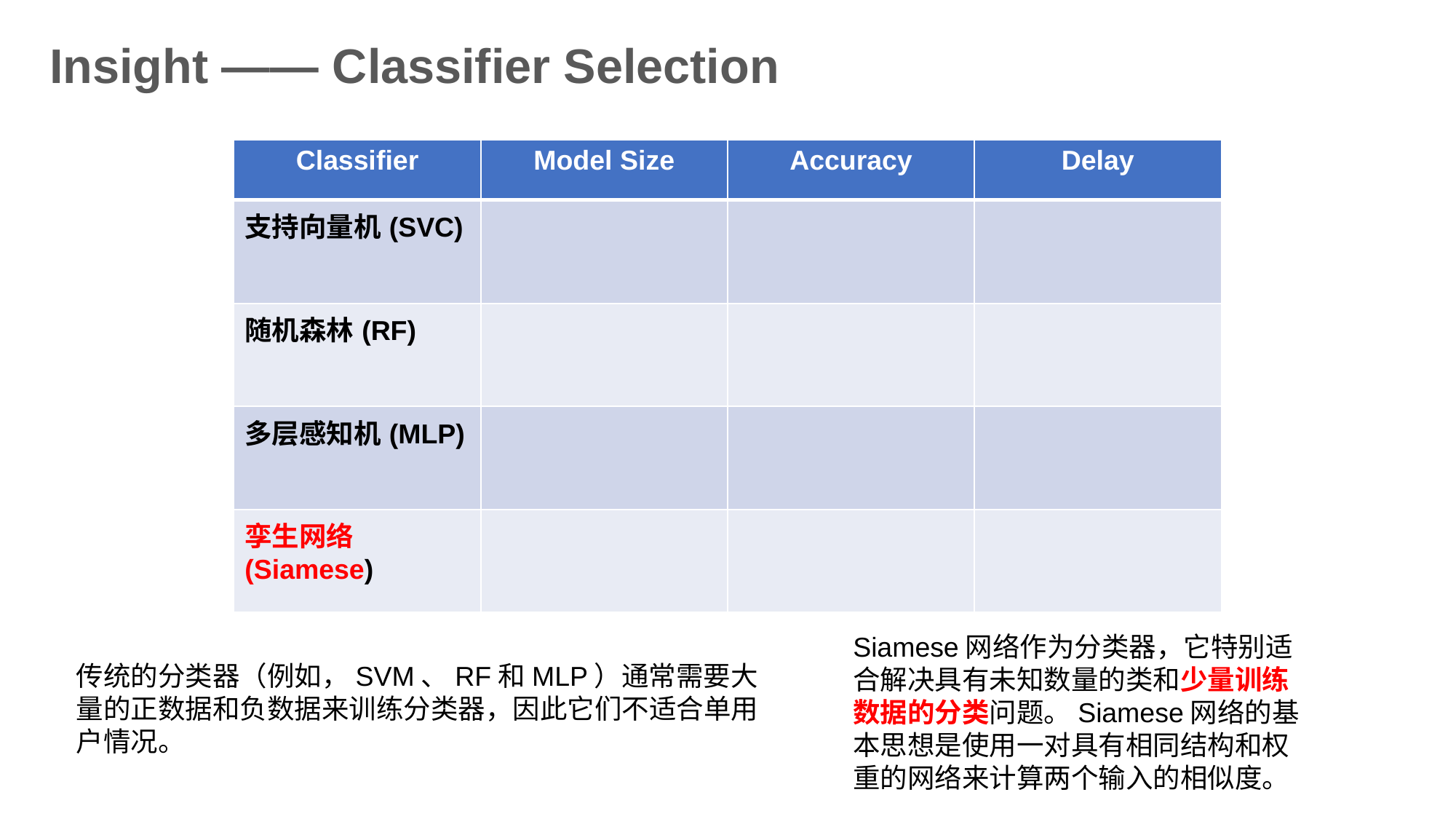

Insight —— Classifier Selection
| Classifier | Model Size | Accuracy | Delay |
| --- | --- | --- | --- |
| 支持向量机(SVC) |  |  |  |
| 随机森林(RF) |  |  |  |
| 多层感知机(MLP) |  |  |  |
| 孪生网络(Siamese) |  |  |  |
Siamese网络作为分类器，它特别适合解决具有未知数量的类和少量训练数据的分类问题。Siamese网络的基本思想是使用一对具有相同结构和权重的网络来计算两个输入的相似度。
传统的分类器（例如，SVM、RF和MLP）通常需要大量的正数据和负数据来训练分类器，因此它们不适合单用户情况。